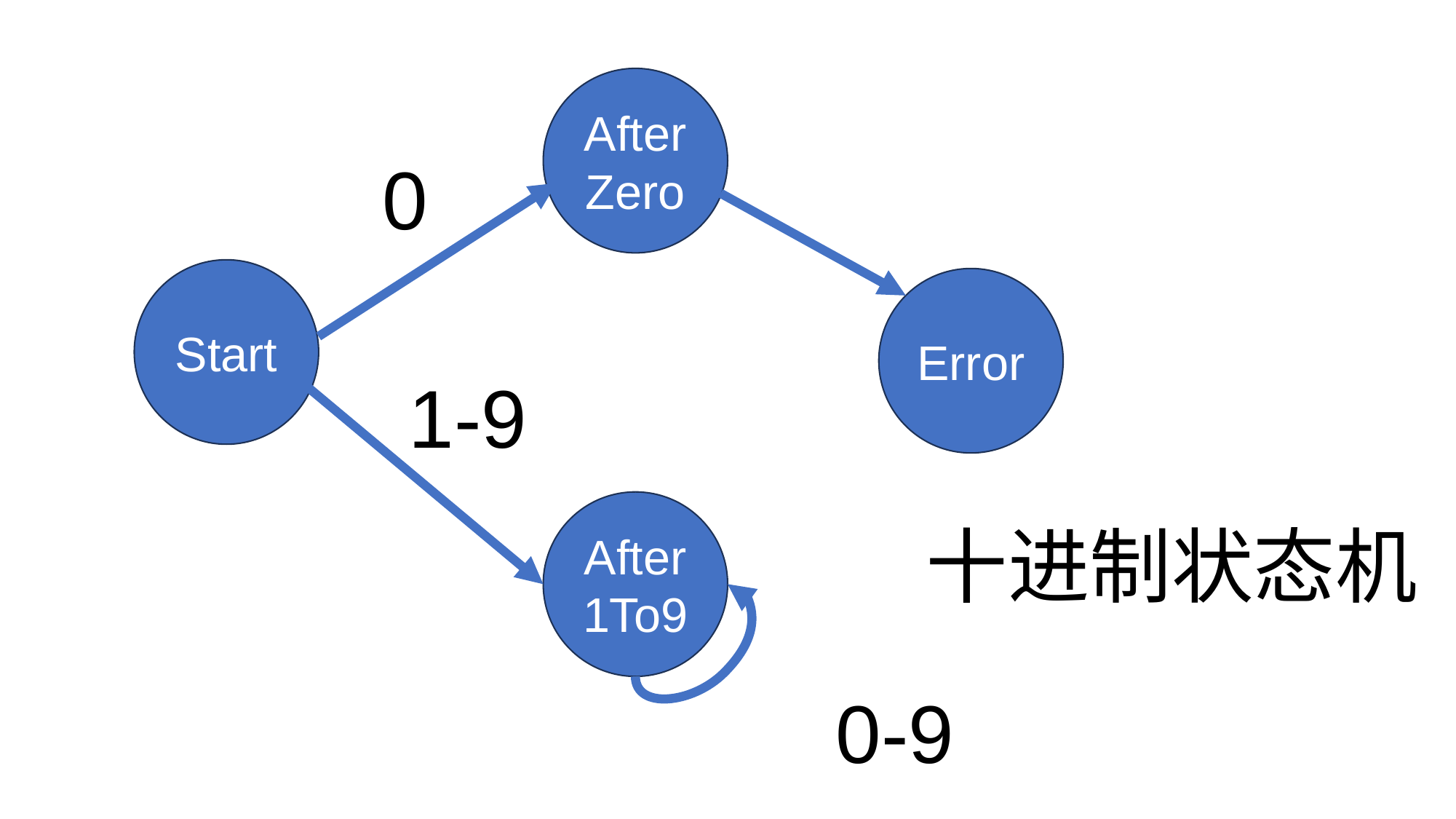

AfterZero
0
Start
Error
1-9
After1To9
十进制状态机
0-9